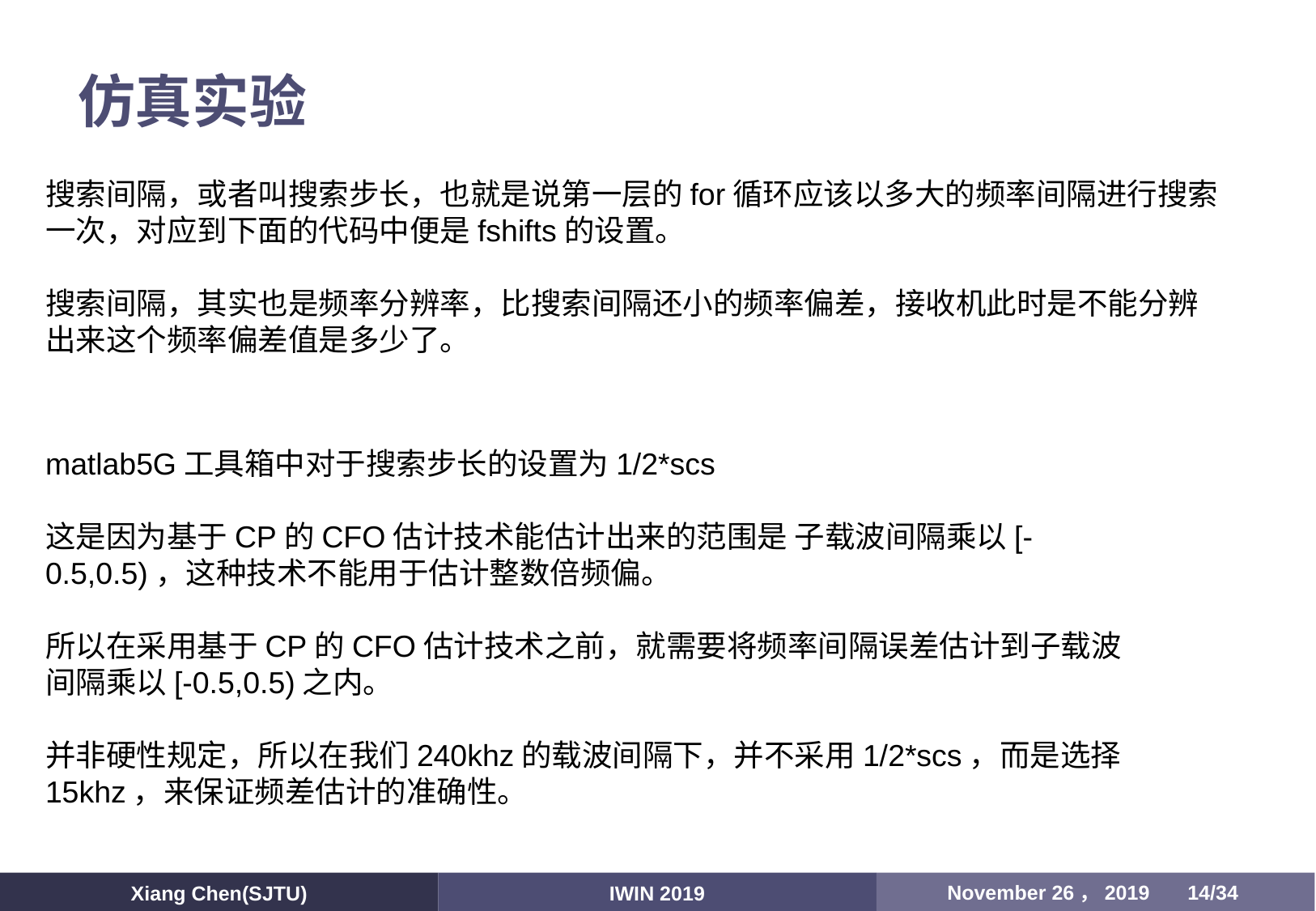

# 仿真实验
搜索间隔，或者叫搜索步长，也就是说第一层的for循环应该以多大的频率间隔进行搜索一次，对应到下面的代码中便是fshifts的设置。

搜索间隔，其实也是频率分辨率，比搜索间隔还小的频率偏差，接收机此时是不能分辨出来这个频率偏差值是多少了。
matlab5G工具箱中对于搜索步长的设置为1/2*scs

这是因为基于CP的CFO估计技术能估计出来的范围是 子载波间隔乘以[-0.5,0.5)，这种技术不能用于估计整数倍频偏。

所以在采用基于CP的CFO估计技术之前，就需要将频率间隔误差估计到子载波间隔乘以[-0.5,0.5)之内。

并非硬性规定，所以在我们240khz的载波间隔下，并不采用1/2*scs，而是选择15khz，来保证频差估计的准确性。
14/34
November 26，2019